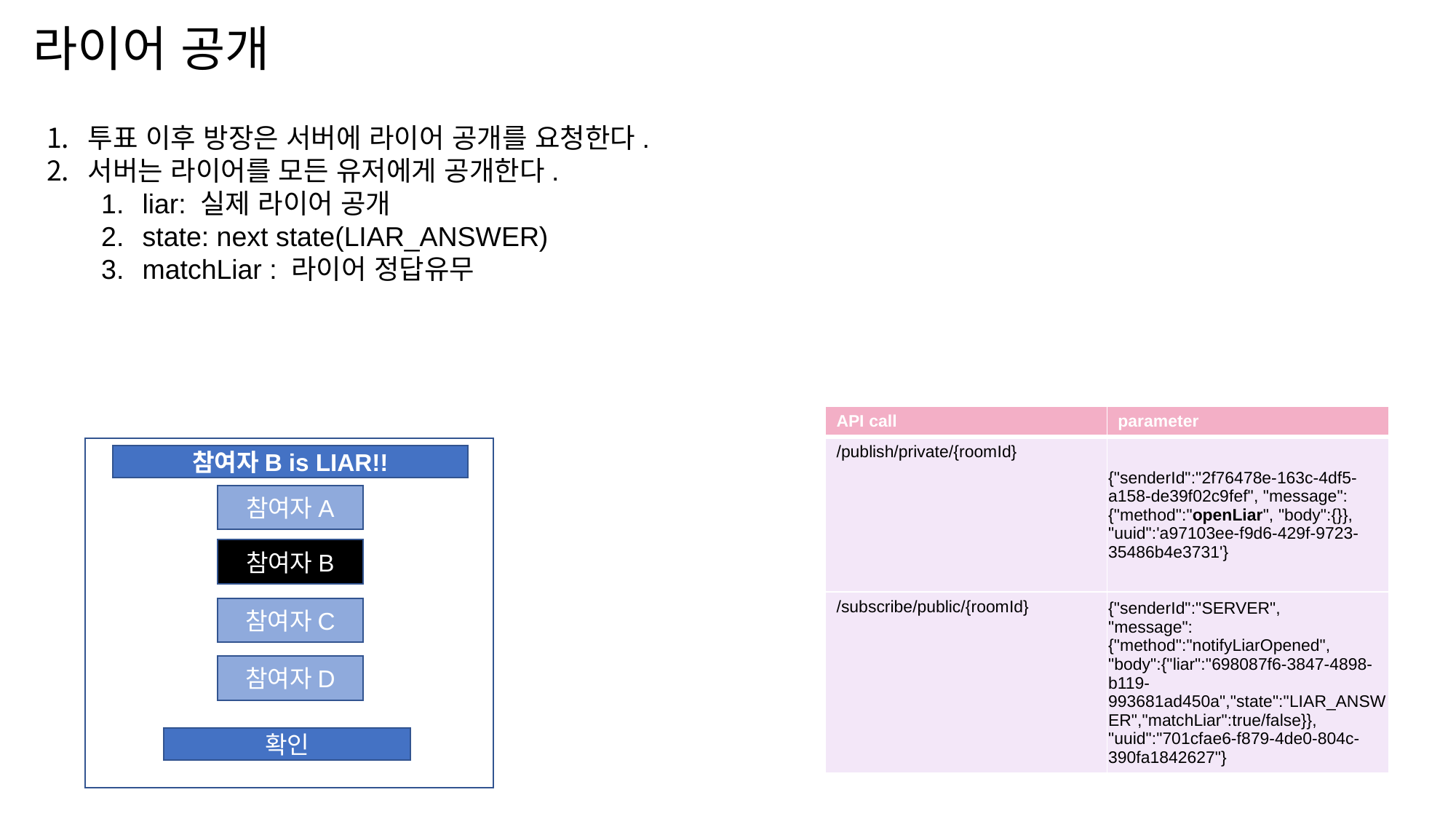

# 라이어 공개
투표 이후 방장은 서버에 라이어 공개를 요청한다.
서버는 라이어를 모든 유저에게 공개한다.
liar: 실제 라이어 공개
state: next state(LIAR_ANSWER)
matchLiar : 라이어 정답유무

| API call | parameter |
| --- | --- |
| /publish/private/{roomId} | {"senderId":"2f76478e-163c-4df5-a158-de39f02c9fef", "message":{"method":"openLiar", "body":{}}, "uuid":'a97103ee-f9d6-429f-9723-35486b4e3731'} |
| /subscribe/public/{roomId} | {"senderId":"SERVER", "message":{"method":"notifyLiarOpened", "body":{"liar":"698087f6-3847-4898-b119-993681ad450a","state":"LIAR\_ANSWER","matchLiar":true/false}}, "uuid":"701cfae6-f879-4de0-804c-390fa1842627"} |

참여자B is LIAR!!
참여자A
참여자B
참여자D
확인
참여자C